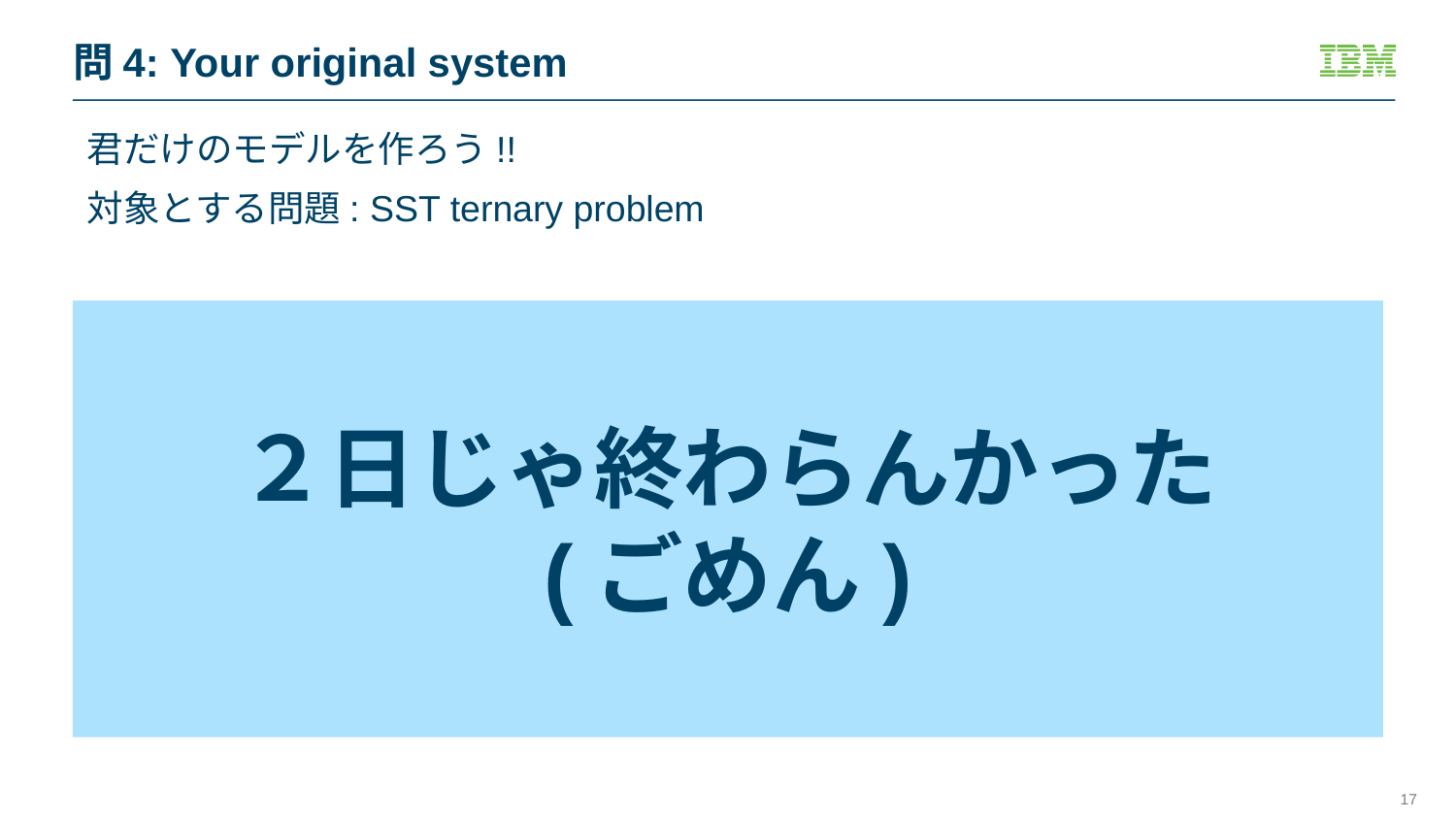

# 問4: Your original system
君だけのモデルを作ろう!!
対象とする問題: SST ternary problem
２日じゃ終わらんかった
(ごめん)
17